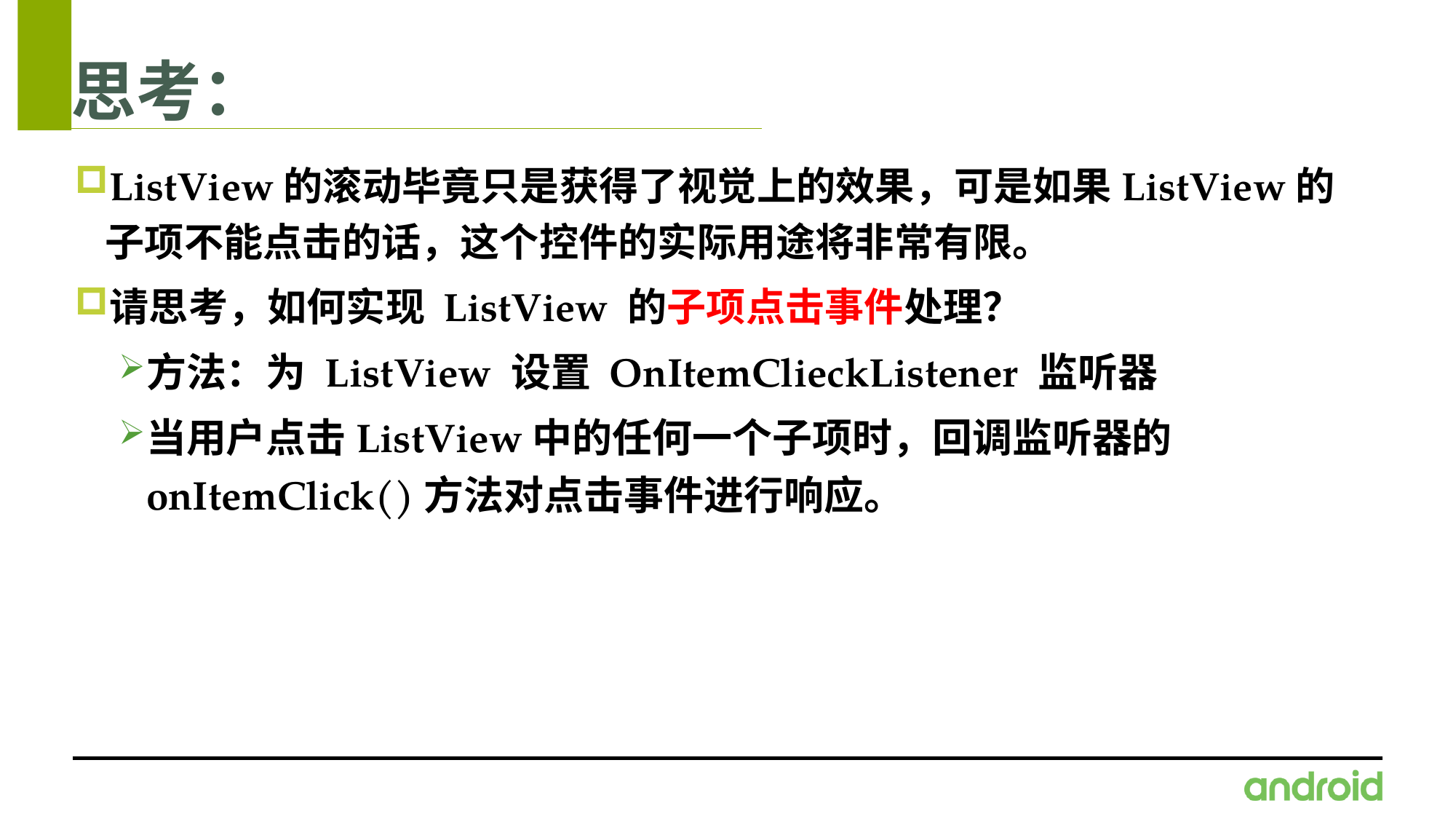

# 思考：
ListView的滚动毕竟只是获得了视觉上的效果，可是如果ListView的子项不能点击的话，这个控件的实际用途将非常有限。
请思考，如何实现 ListView 的子项点击事件处理？
方法：为 ListView 设置 OnItemClieckListener 监听器
当用户点击ListView中的任何一个子项时，回调监听器的onItemClick()方法对点击事件进行响应。